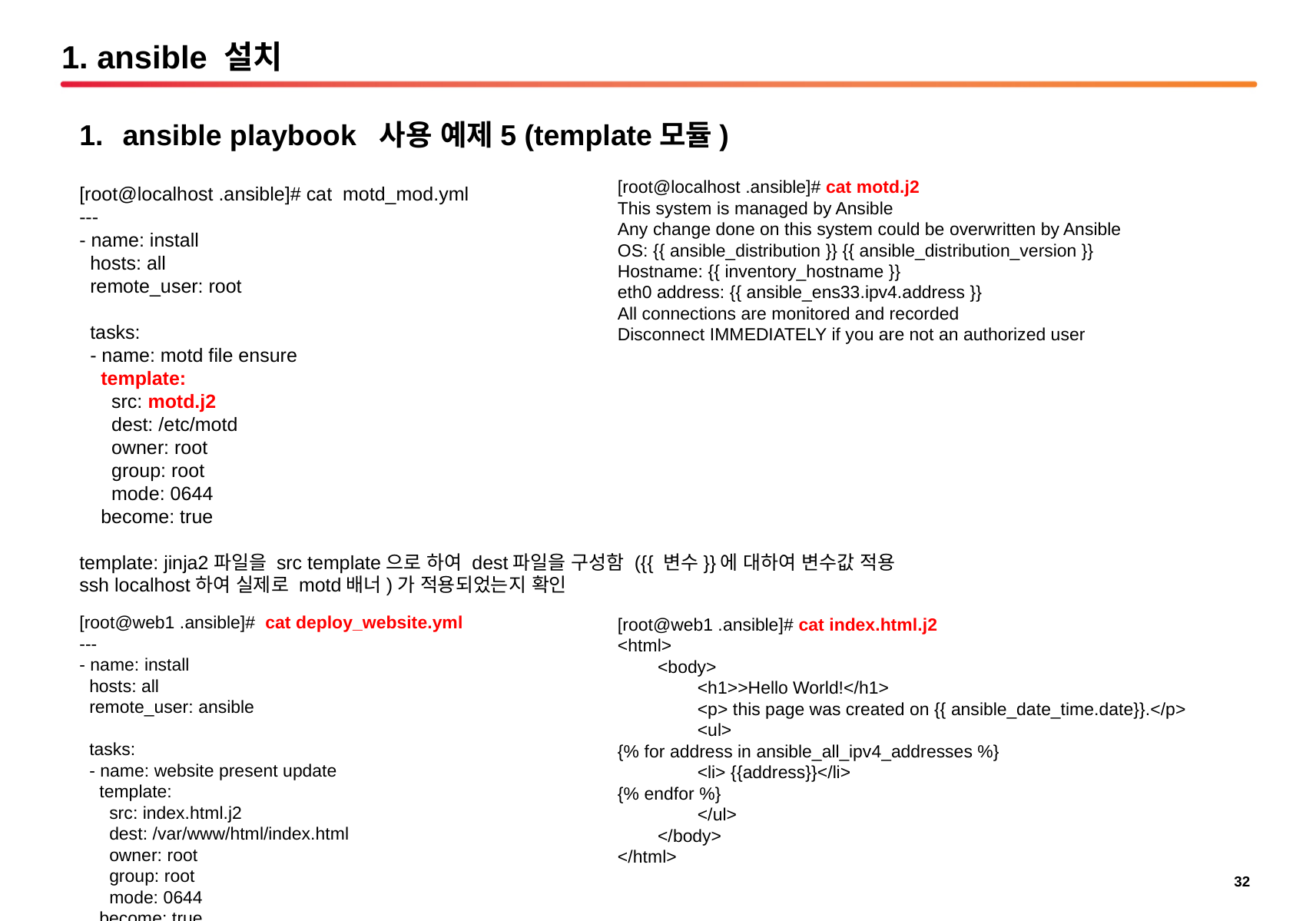

# 1. ansible 설치
ansible playbook  사용 예제5 (template모듈)

[root@localhost .ansible]# cat  motd_mod.yml
---
- name: install
  hosts: all
  remote_user: root

  tasks:
  - name: motd file ensure
    template:
      src: motd.j2
      dest: /etc/motd
      owner: root
      group: root
      mode: 0644
    become: true

template: jinja2파일을 src template으로 하여 dest파일을 구성함 ({{ 변수}}에 대하여 변수값 적용
ssh localhost하여 실제로 motd배너)가 적용되었는지 확인
[root@localhost .ansible]# cat motd.j2
This system is managed by Ansible
Any change done on this system could be overwritten by Ansible
OS: {{ ansible_distribution }} {{ ansible_distribution_version }}
Hostname: {{ inventory_hostname }}
eth0 address: {{ ansible_ens33.ipv4.address }}
All connections are monitored and recorded
Disconnect IMMEDIATELY if you are not an authorized user
[root@web1 .ansible]#  cat deploy_website.yml
---
- name: install
  hosts: all
  remote_user: ansible

  tasks:
  - name: website present update
    template:
      src: index.html.j2
      dest: /var/www/html/index.html
      owner: root
      group: root
      mode: 0644
    become: true
[root@web1 .ansible]# cat index.html.j2
<html>
        <body>
                <h1>>Hello World!</h1>
                <p> this page was created on {{ ansible_date_time.date}}.</p>
                <ul>
{% for address in ansible_all_ipv4_addresses %}
                <li> {{address}}</li>
{% endfor %}
                </ul>
        </body>
</html>